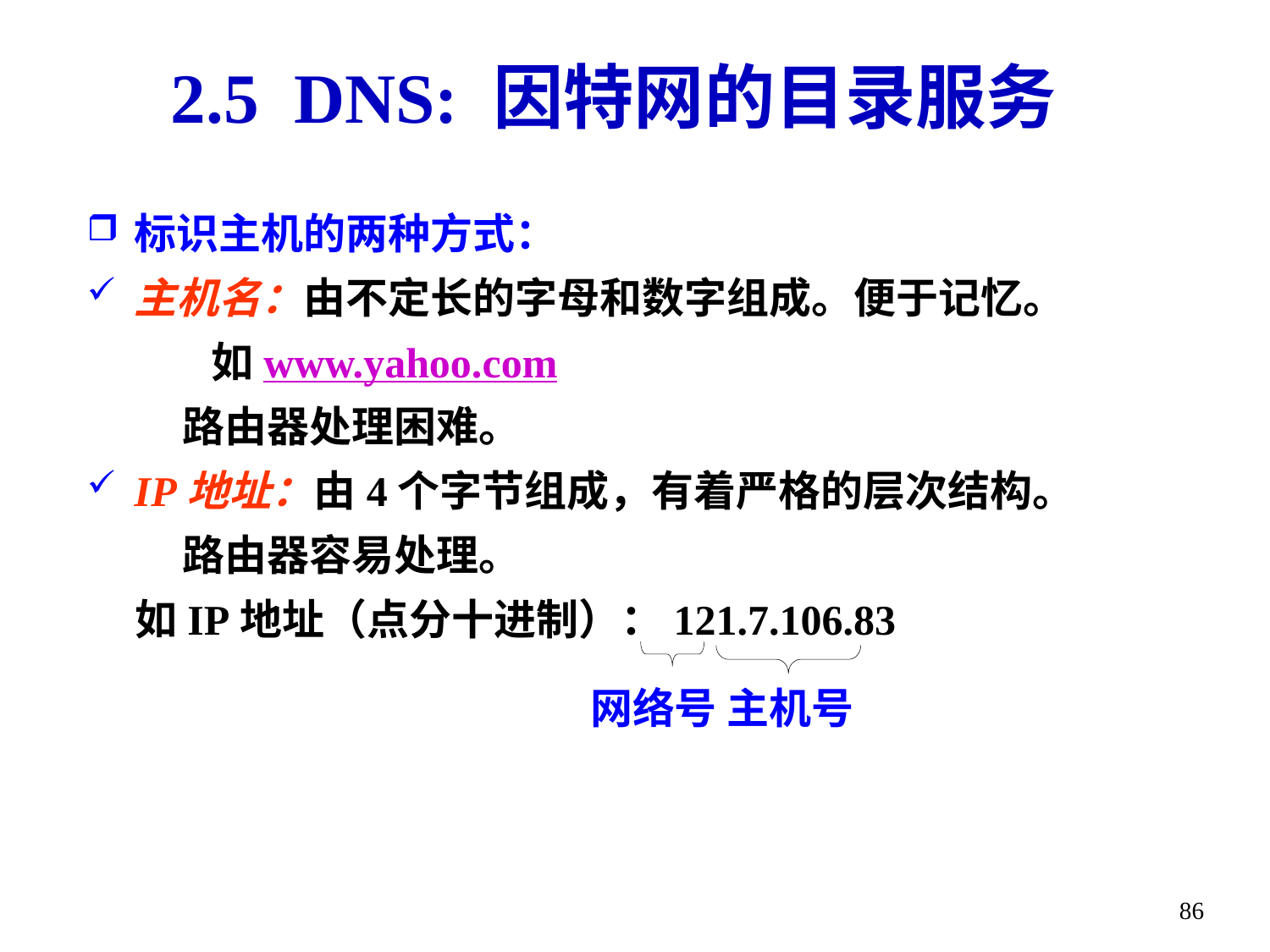

# 2.5  DNS: 因特网的目录服务
标识主机的两种方式：
主机名：由不定长的字母和数字组成。便于记忆。
            如www.yahoo.com
         路由器处理困难。
IP地址：由4个字节组成，有着严格的层次结构。
         路由器容易处理。
    如IP地址（点分十进制）：121.7.106.83

  网络号 主机号

86